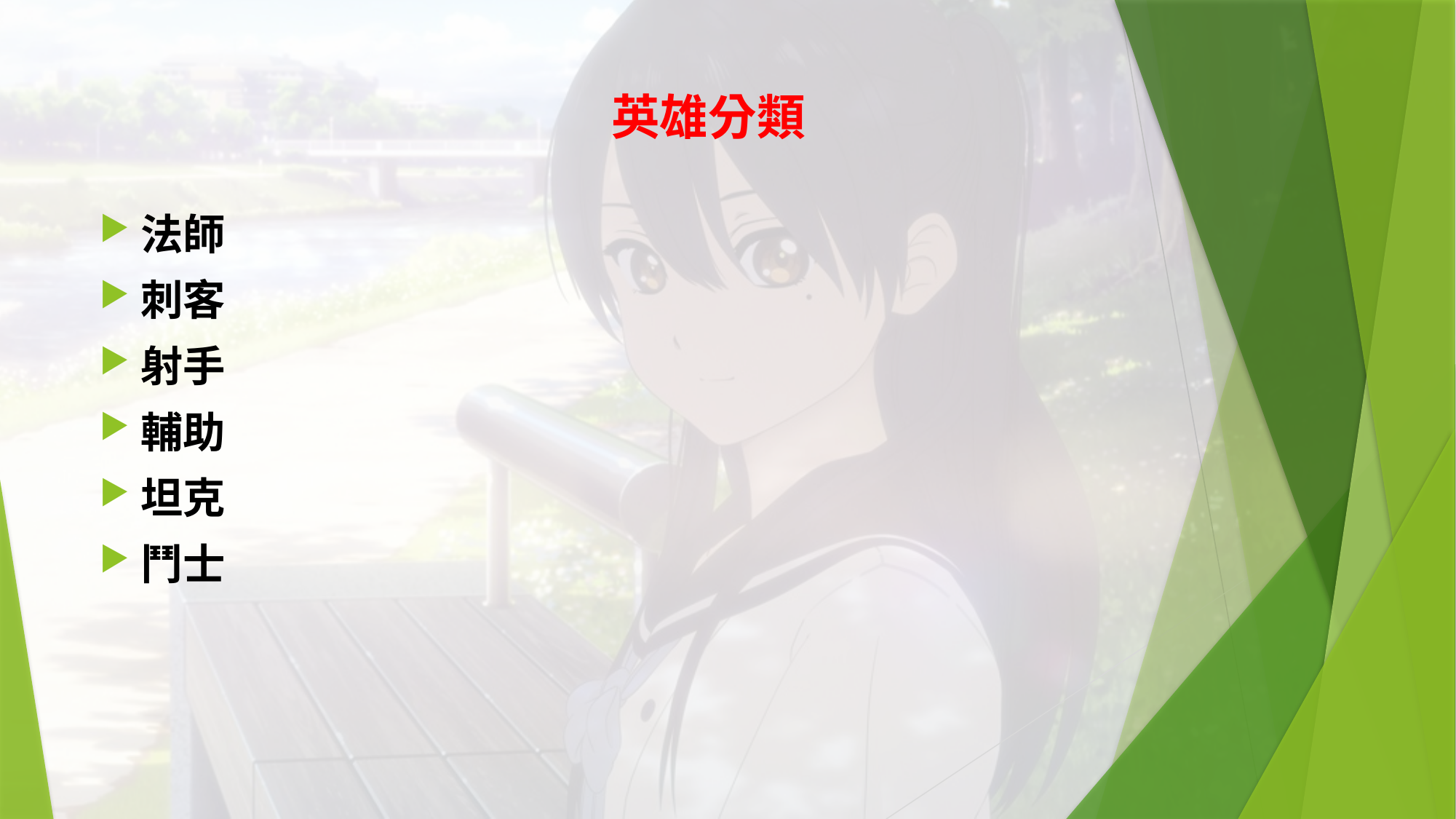

# 英雄分類
法師
刺客
射手
輔助
坦克
鬥士